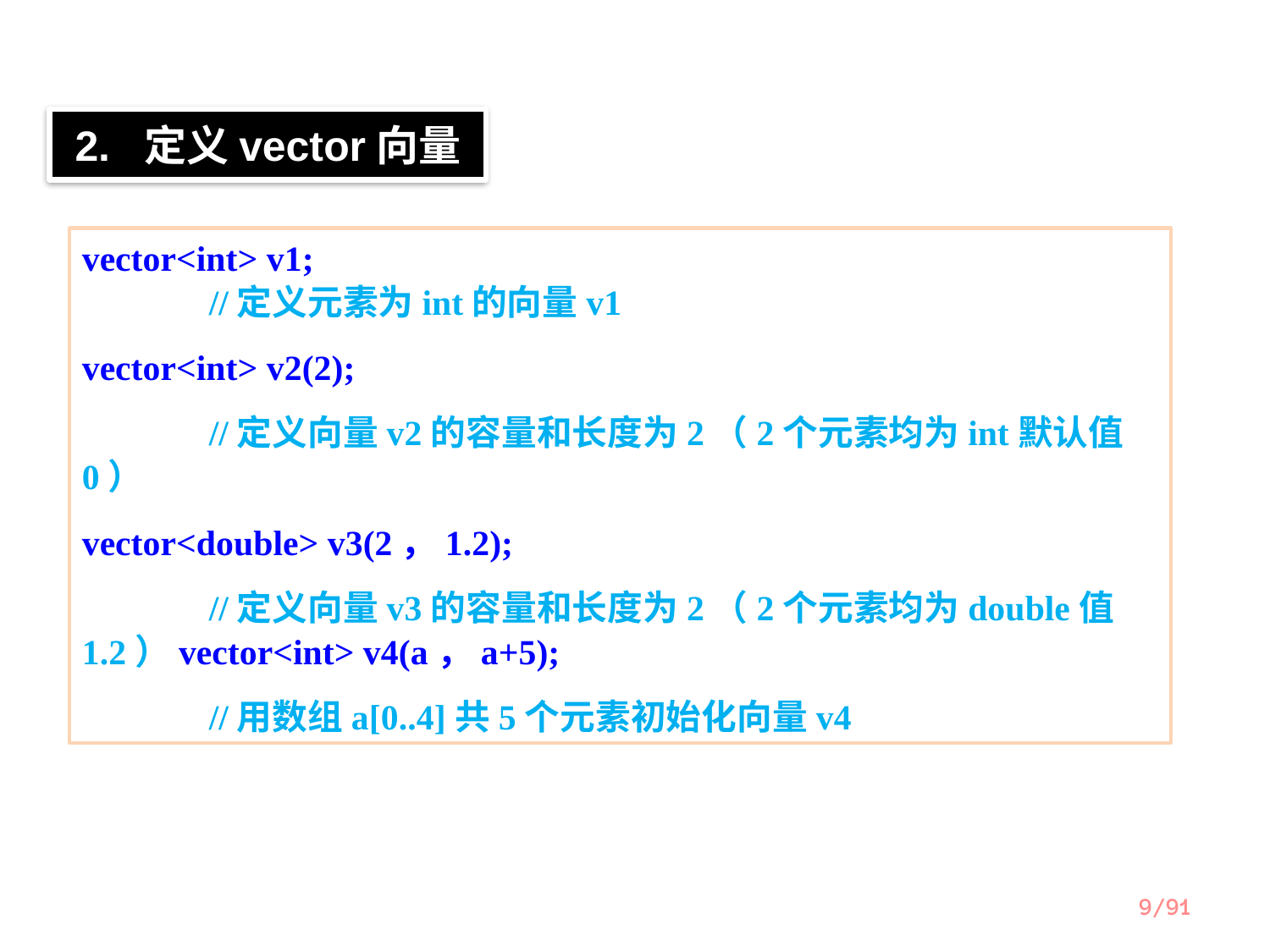

2.  定义vector向量
vector<int> v1;								//定义元素为int的向量v1
vector<int> v2(2);
	//定义向量v2的容量和长度为2（2个元素均为int默认值0）
vector<double> v3(2，1.2);
	//定义向量v3的容量和长度为2（2个元素均为double值1.2）vector<int> v4(a，a+5);
	//用数组a[0..4]共5个元素初始化向量v4
9/91